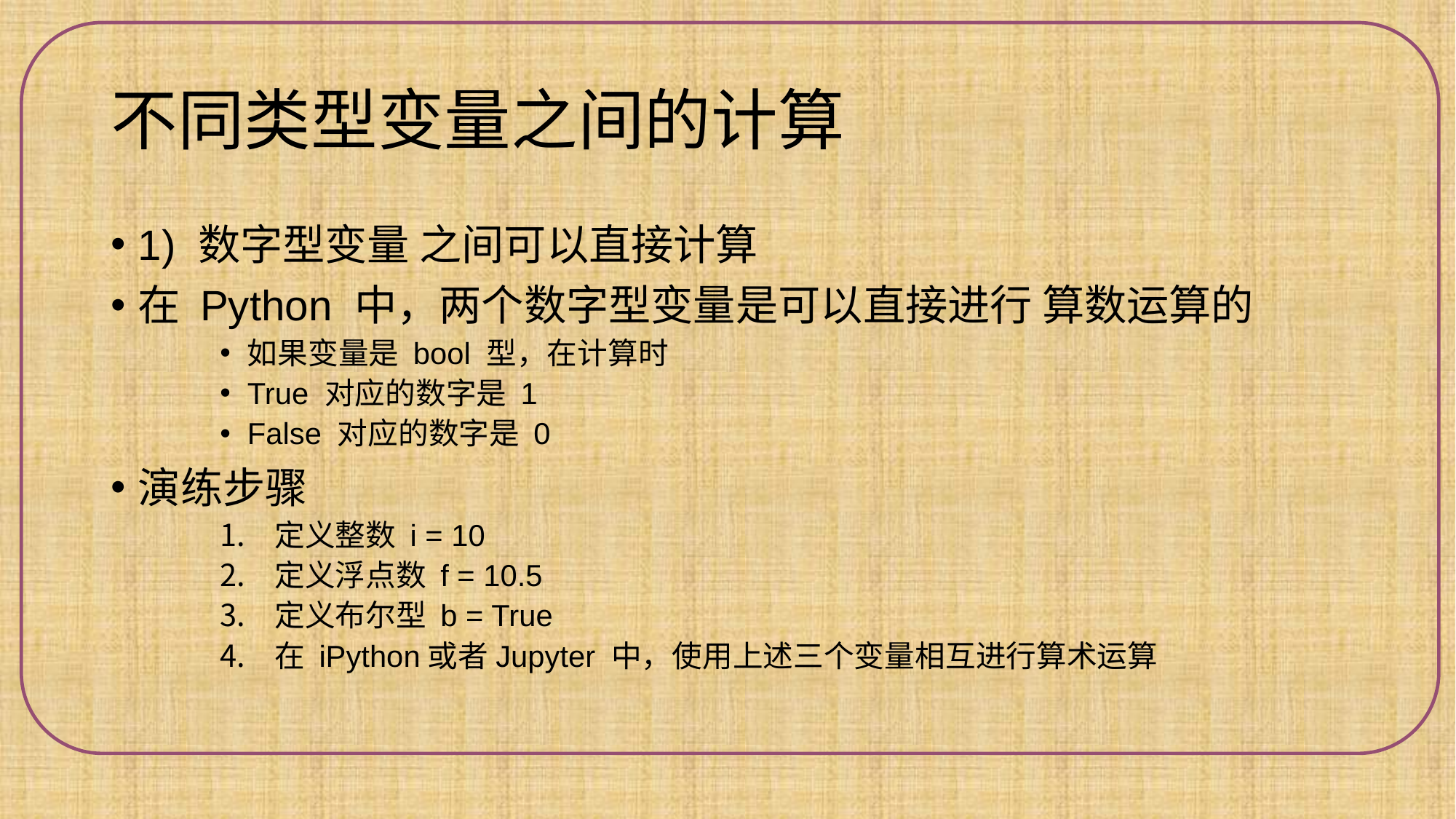

# 不同类型变量之间的计算
1) 数字型变量 之间可以直接计算
在 Python 中，两个数字型变量是可以直接进行 算数运算的
如果变量是 bool 型，在计算时
True 对应的数字是 1
False 对应的数字是 0
演练步骤
定义整数 i = 10
定义浮点数 f = 10.5
定义布尔型 b = True
在 iPython或者Jupyter 中，使用上述三个变量相互进行算术运算